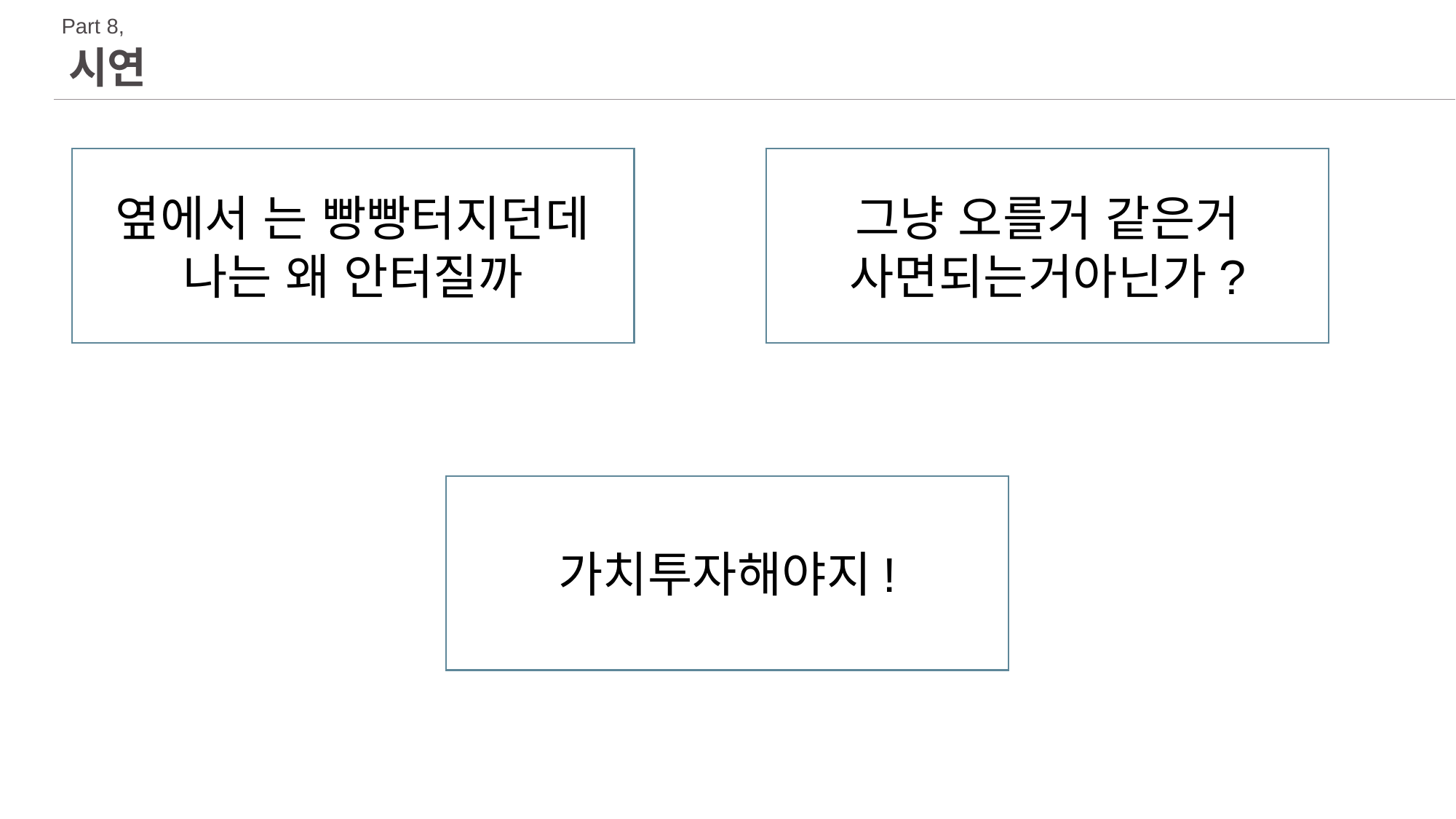

Part 8,
시연
옆에서 는 빵빵터지던데
나는 왜 안터질까
그냥 오를거 같은거 사면되는거아닌가?
가치투자해야지!